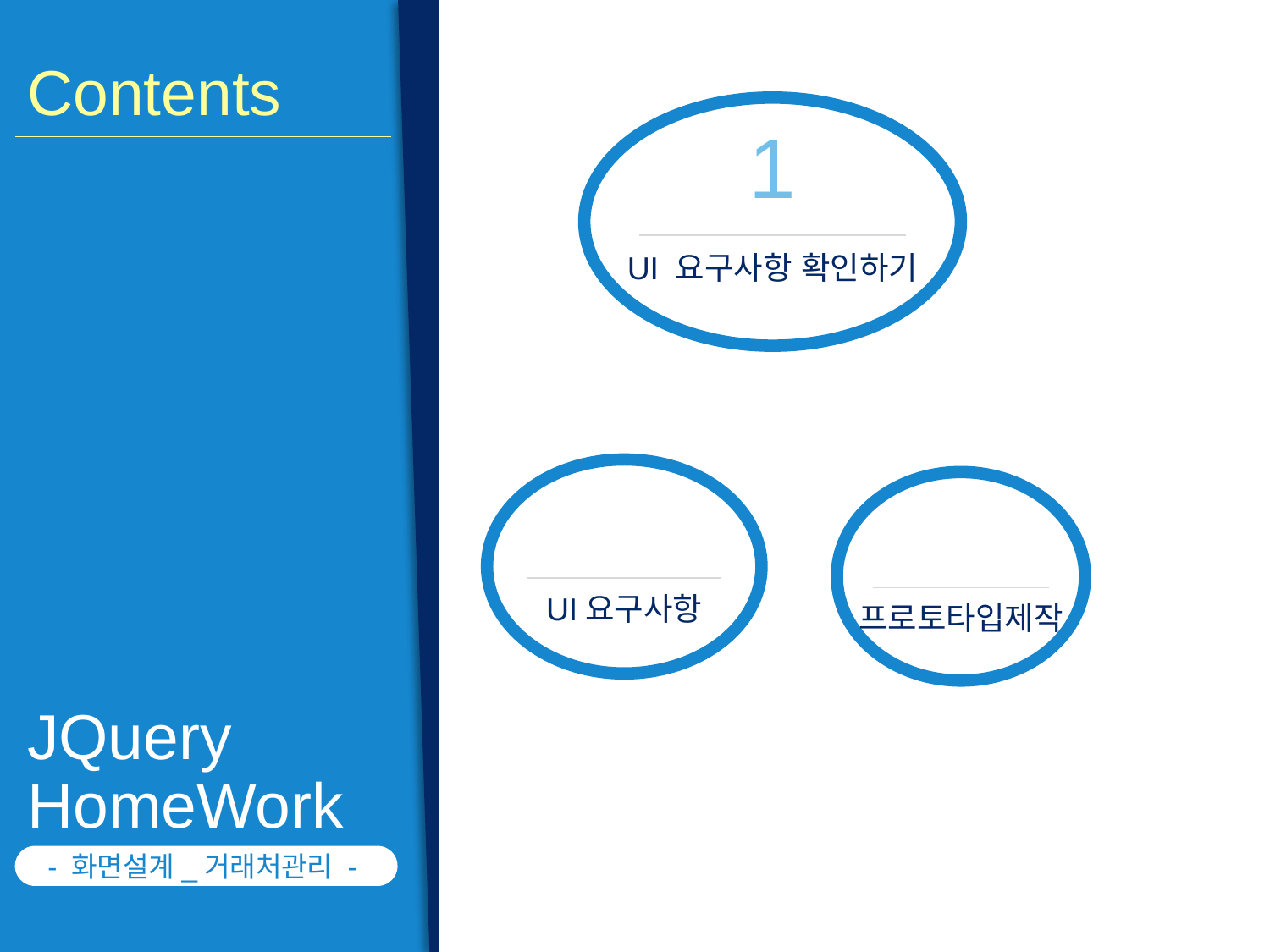

Contents

1
UI 요구사항 확인하기

UI요구사항

프로토타입제작
JQuery
HomeWork
- 화면설계_거래처관리 -